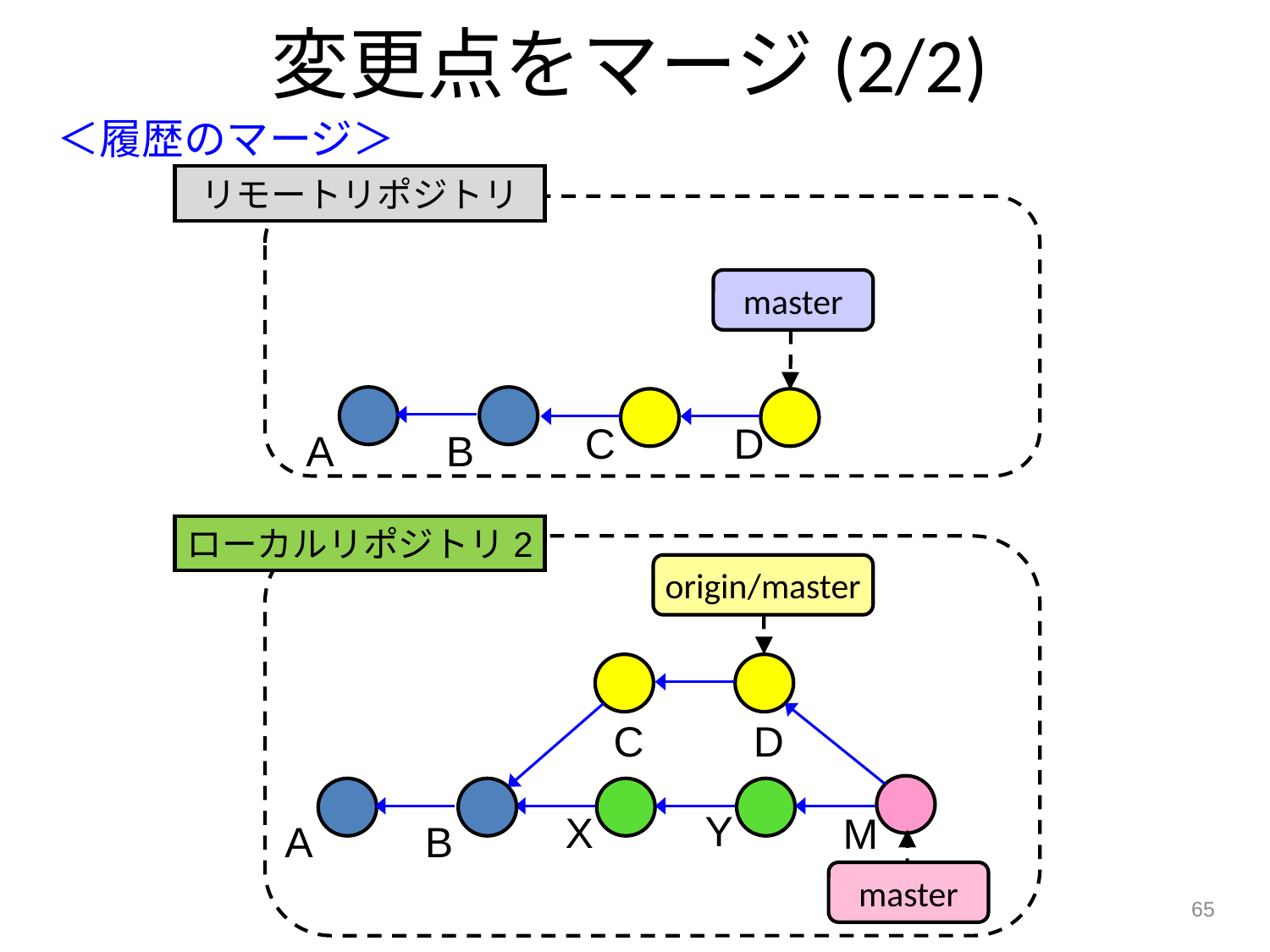

変更点をマージ(2/2)
＜履歴のマージ＞
リモートリポジトリ

master

C
D
A
B
ローカルリポジトリ2

origin/master

C
D

Y
X
M
A
B

master
65